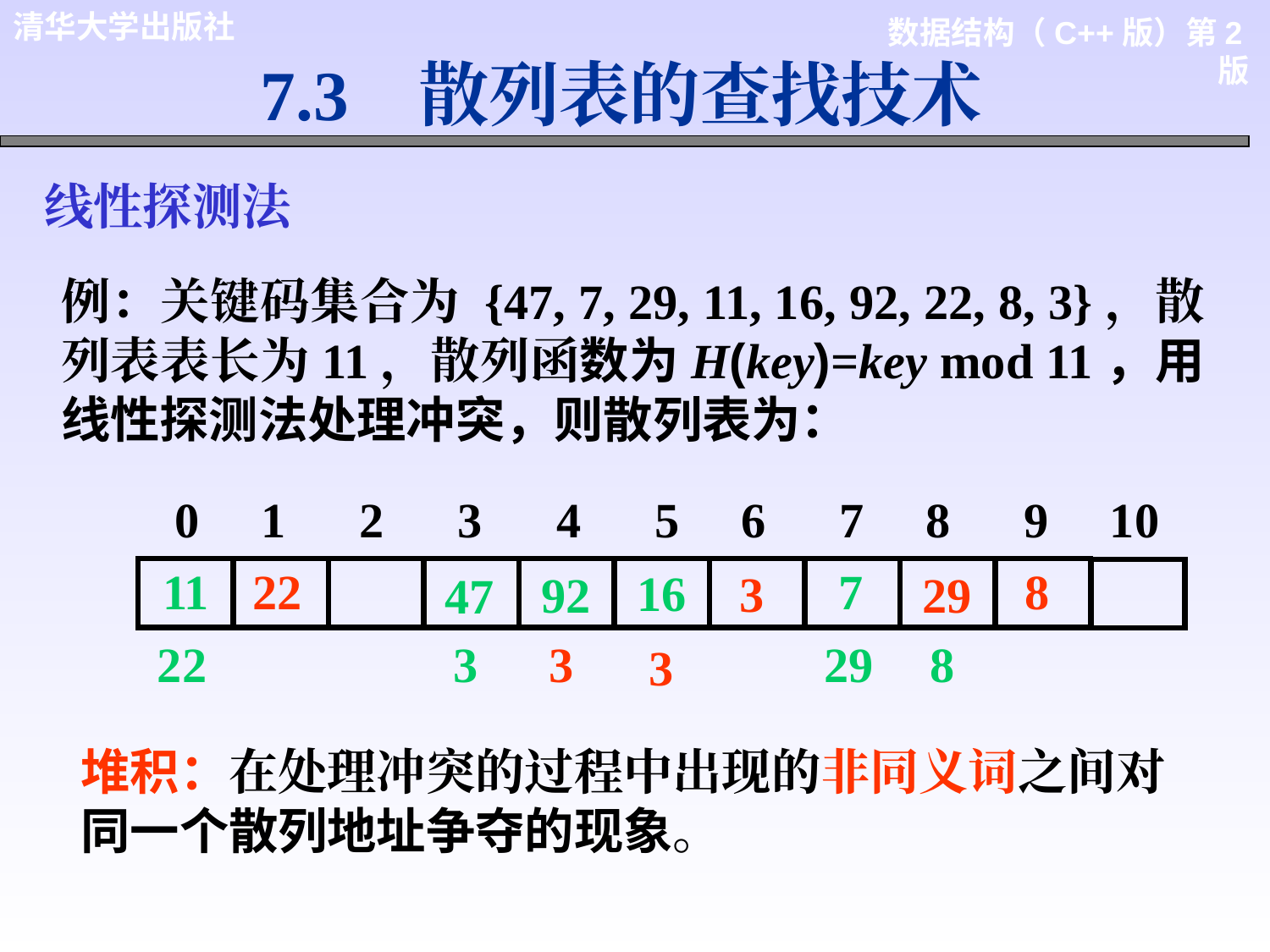

7.3   散列表的查找技术
线性探测法
例：关键码集合为 {47, 7, 29, 11, 16, 92, 22, 8, 3}，散列表表长为11，散列函数为H(key)=key mod 11，用线性探测法处理冲突，则散列表为：
  0     1      2      3      4      5     6      7     8      9     10

11
22
7
8
16
3
92
29
47
3
22
3
29
8
3
堆积：在处理冲突的过程中出现的非同义词之间对同一个散列地址争夺的现象。